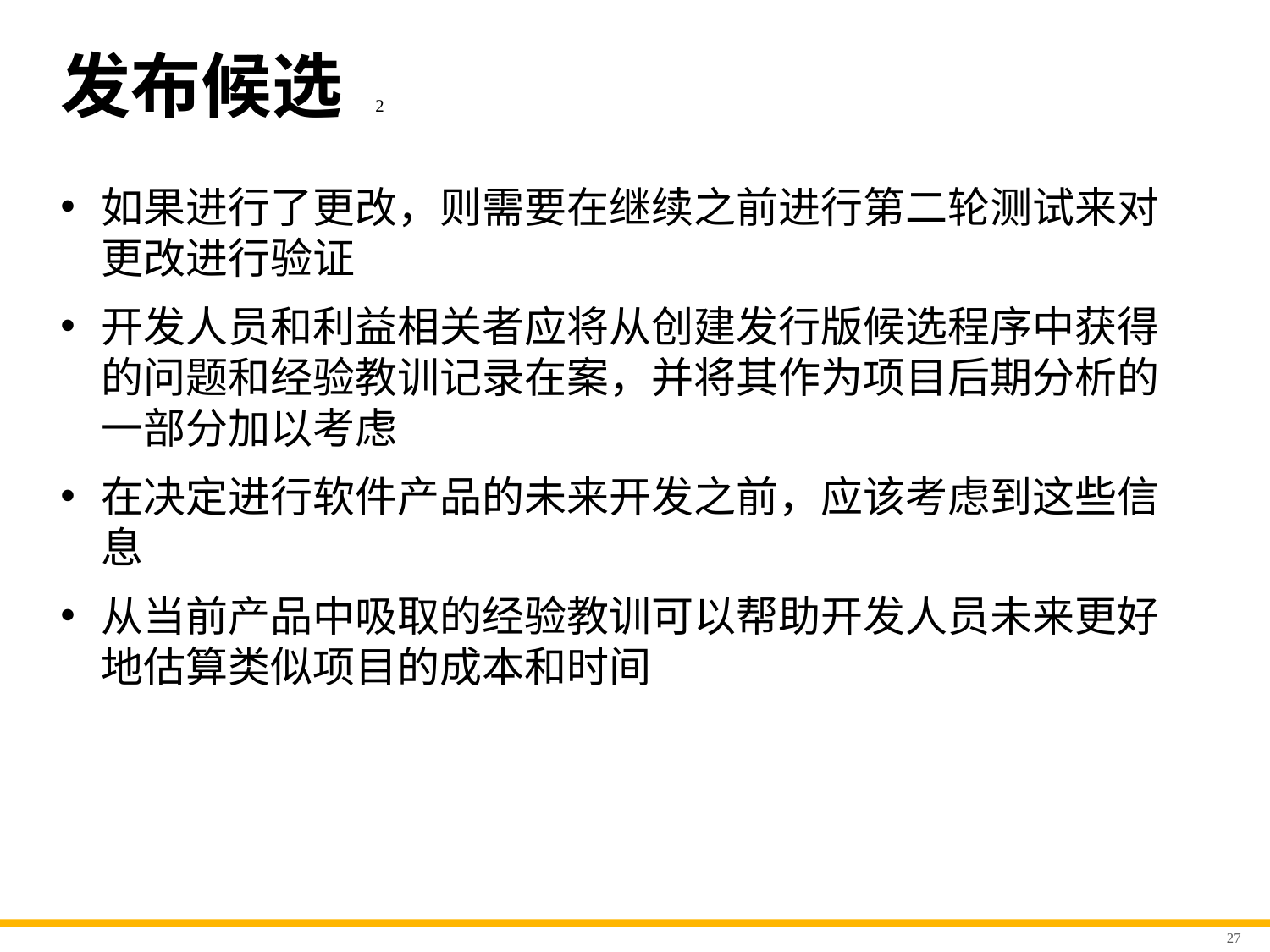

# 发布候选 2
如果进行了更改，则需要在继续之前进行第二轮测试来对更改进行验证
开发人员和利益相关者应将从创建发行版候选程序中获得的问题和经验教训记录在案，并将其作为项目后期分析的一部分加以考虑
在决定进行软件产品的未来开发之前，应该考虑到这些信息
从当前产品中吸取的经验教训可以帮助开发人员未来更好地估算类似项目的成本和时间
27